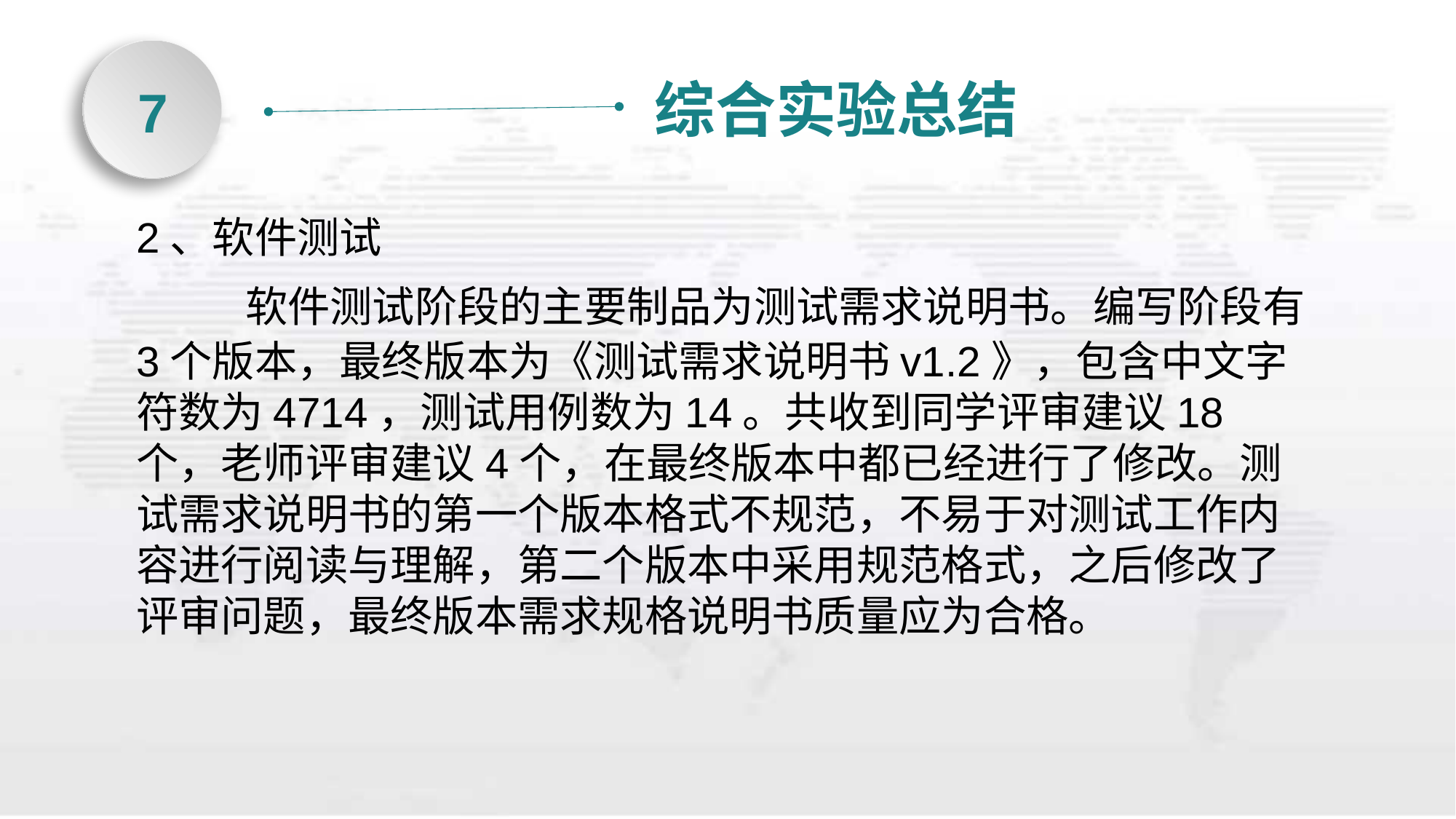

综合实验总结
7
2、软件测试
	软件测试阶段的主要制品为测试需求说明书。编写阶段有3个版本，最终版本为《测试需求说明书v1.2》，包含中文字符数为4714，测试用例数为14。共收到同学评审建议18个，老师评审建议4个，在最终版本中都已经进行了修改。测试需求说明书的第一个版本格式不规范，不易于对测试工作内容进行阅读与理解，第二个版本中采用规范格式，之后修改了评审问题，最终版本需求规格说明书质量应为合格。